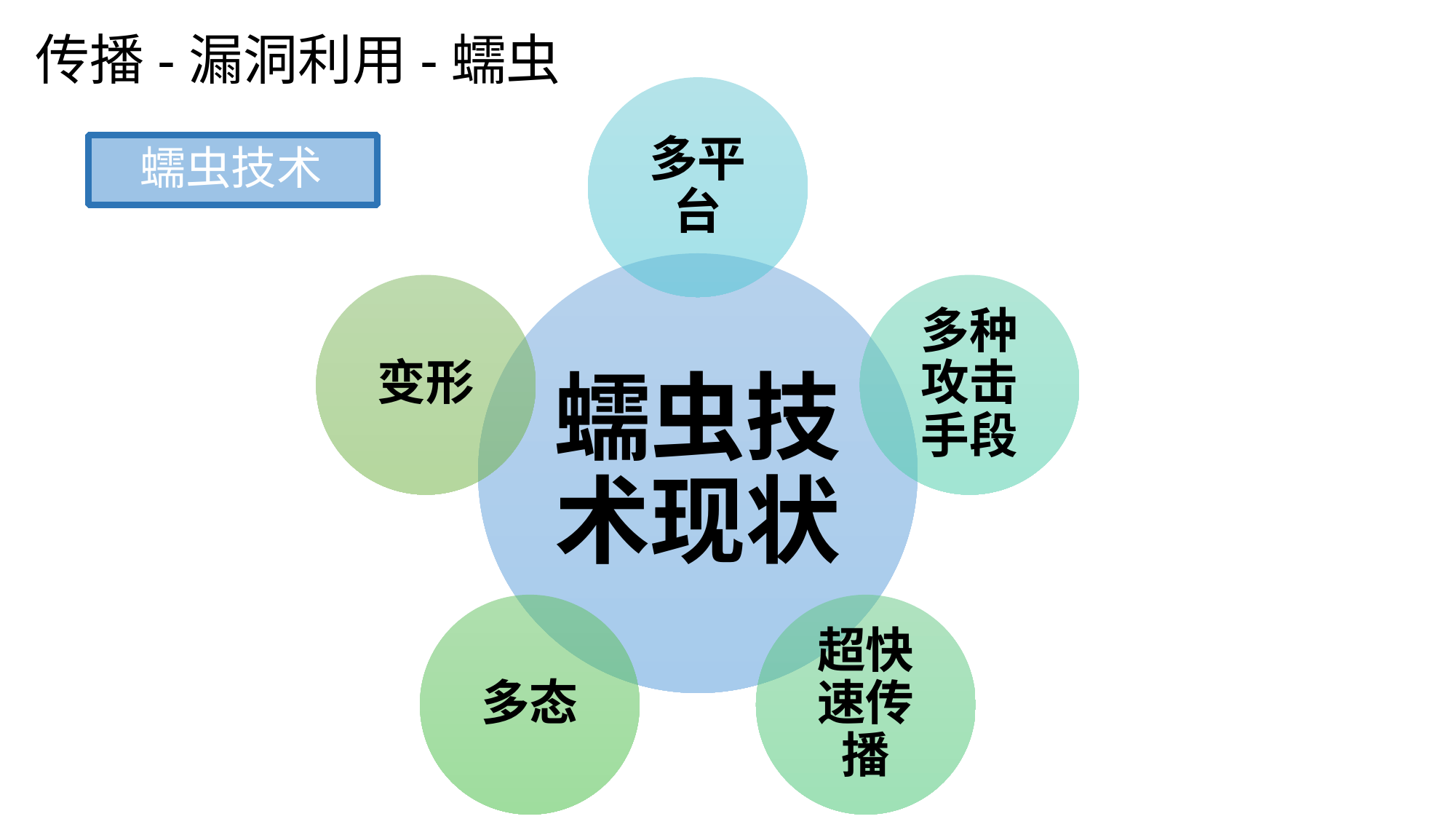

传播-漏洞利用-蠕虫

蠕虫技术现状
多平台
多种攻击手段
超快速传播
多态
变形

蠕虫技术